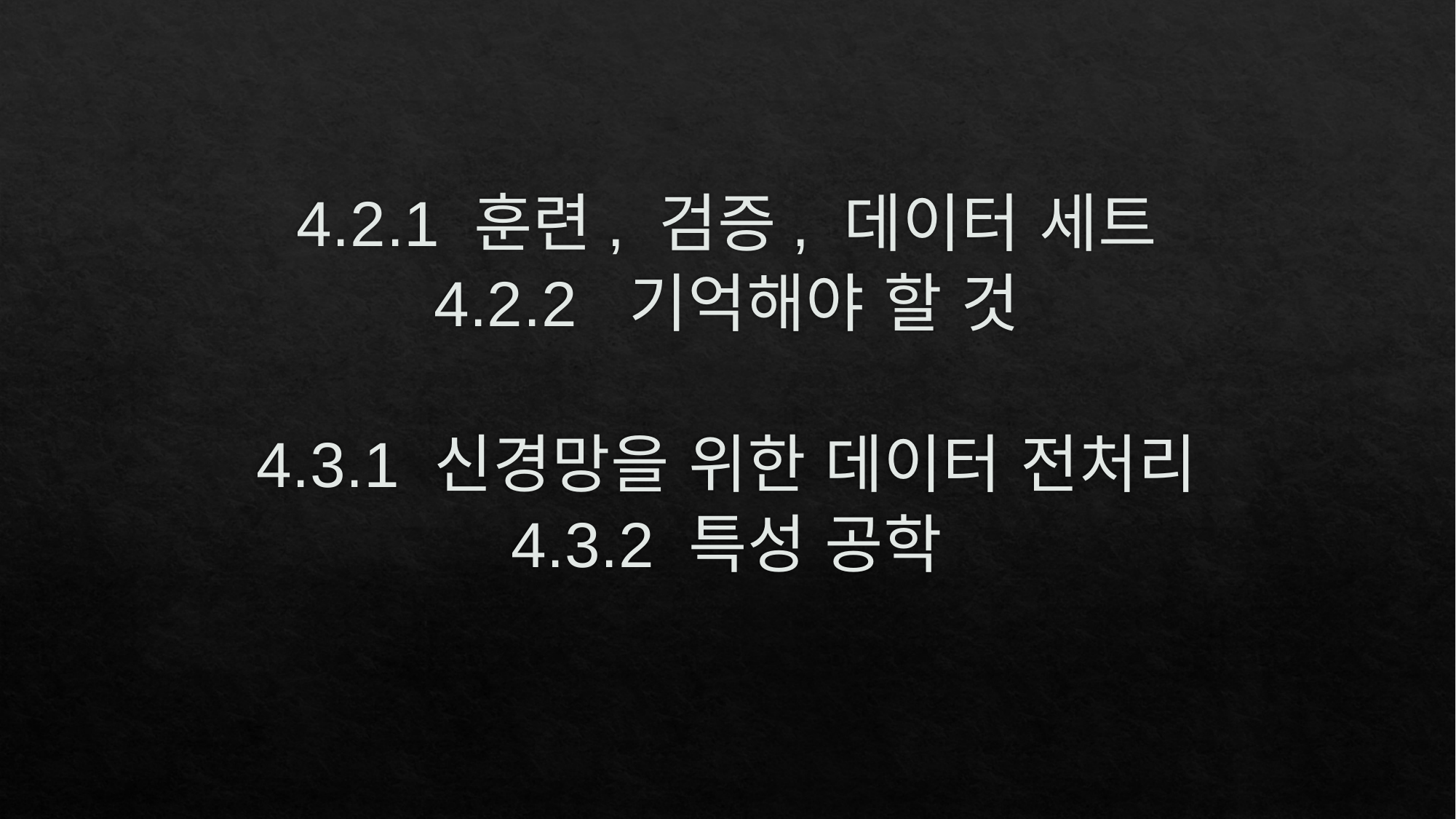

# 4.2.1 훈련, 검증, 데이터 세트 4.2.2  기억해야 할 것 4.3.1 신경망을 위한 데이터 전처리 4.3.2 특성 공학